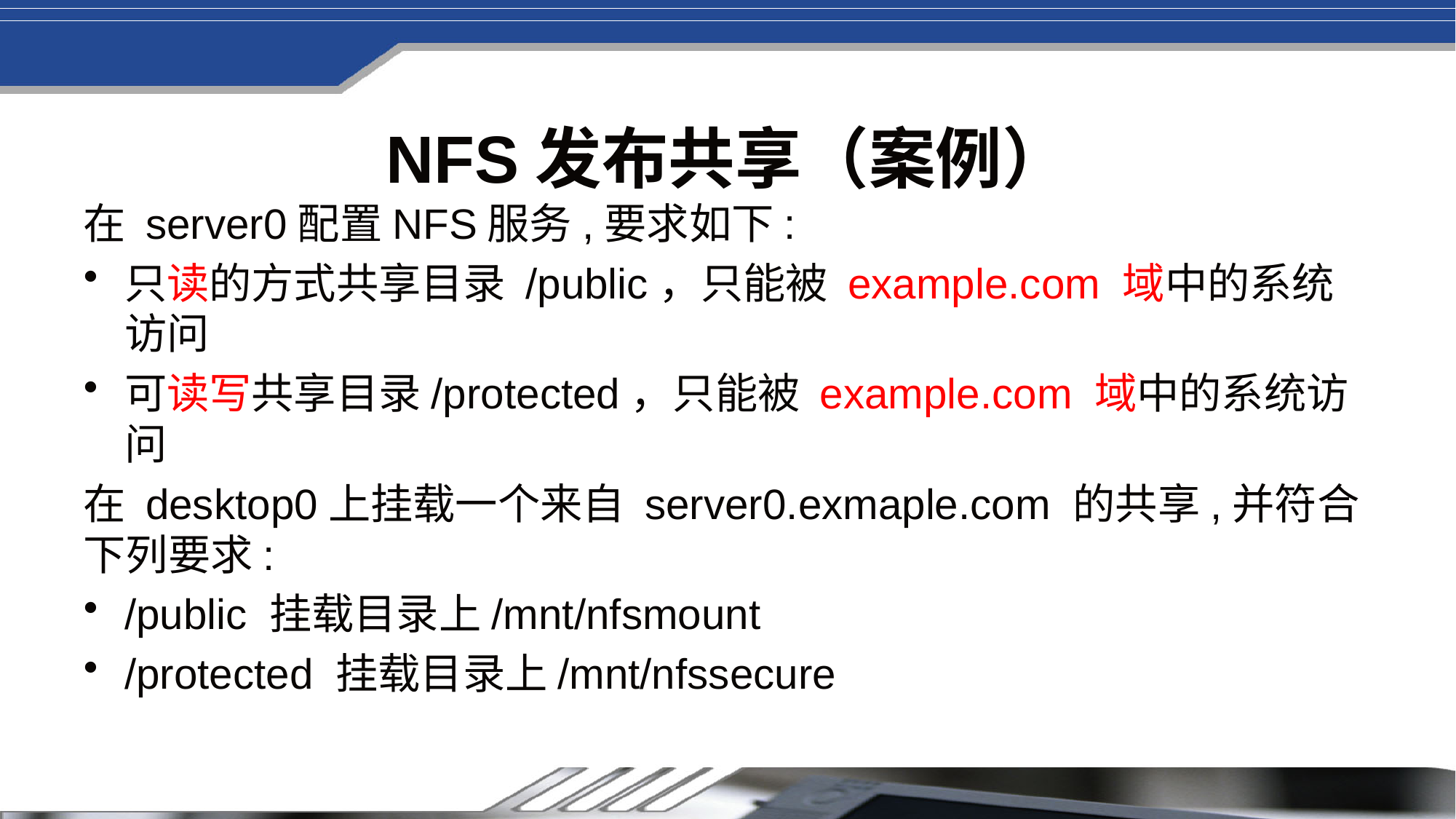

# NFS发布共享（案例）
在 server0配置NFS服务,要求如下:
只读的方式共享目录 /public，只能被 example.com 域中的系统访问
可读写共享目录/protected，只能被 example.com 域中的系统访问
在 desktop0上挂载一个来自 server0.exmaple.com 的共享,并符合下列要求:
/public 挂载目录上/mnt/nfsmount
/protected 挂载目录上/mnt/nfssecure